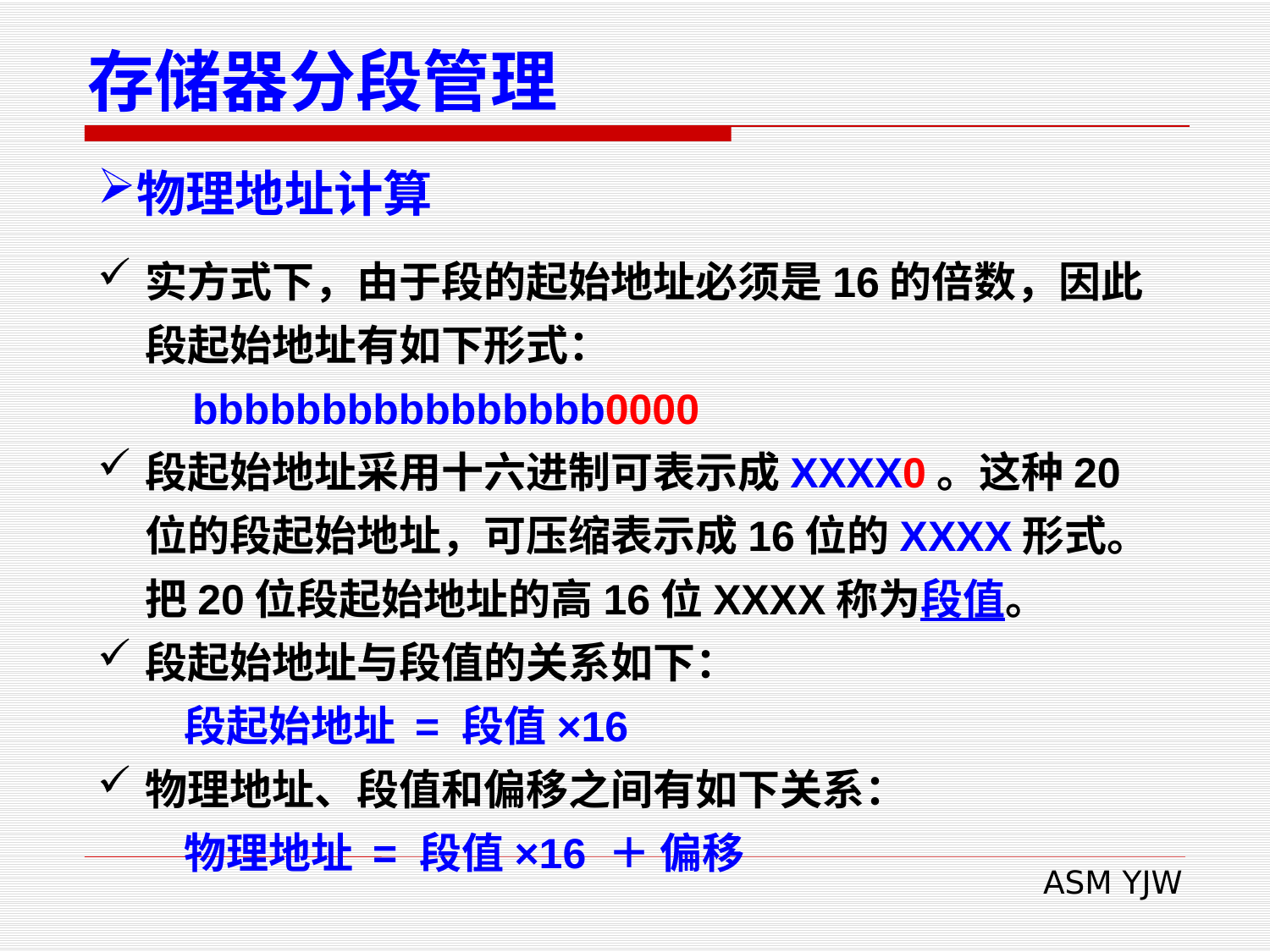

# 存储器分段管理
物理地址计算
实方式下，由于段的起始地址必须是16的倍数，因此段起始地址有如下形式：
        bbbbbbbbbbbbbbbb0000
段起始地址采用十六进制可表示成XXXX0。这种20位的段起始地址，可压缩表示成16位的XXXX形式。把20位段起始地址的高16位XXXX称为段值。
段起始地址与段值的关系如下：
        段起始地址 = 段值×16
物理地址、段值和偏移之间有如下关系：
        物理地址 = 段值×16 ＋ 偏移